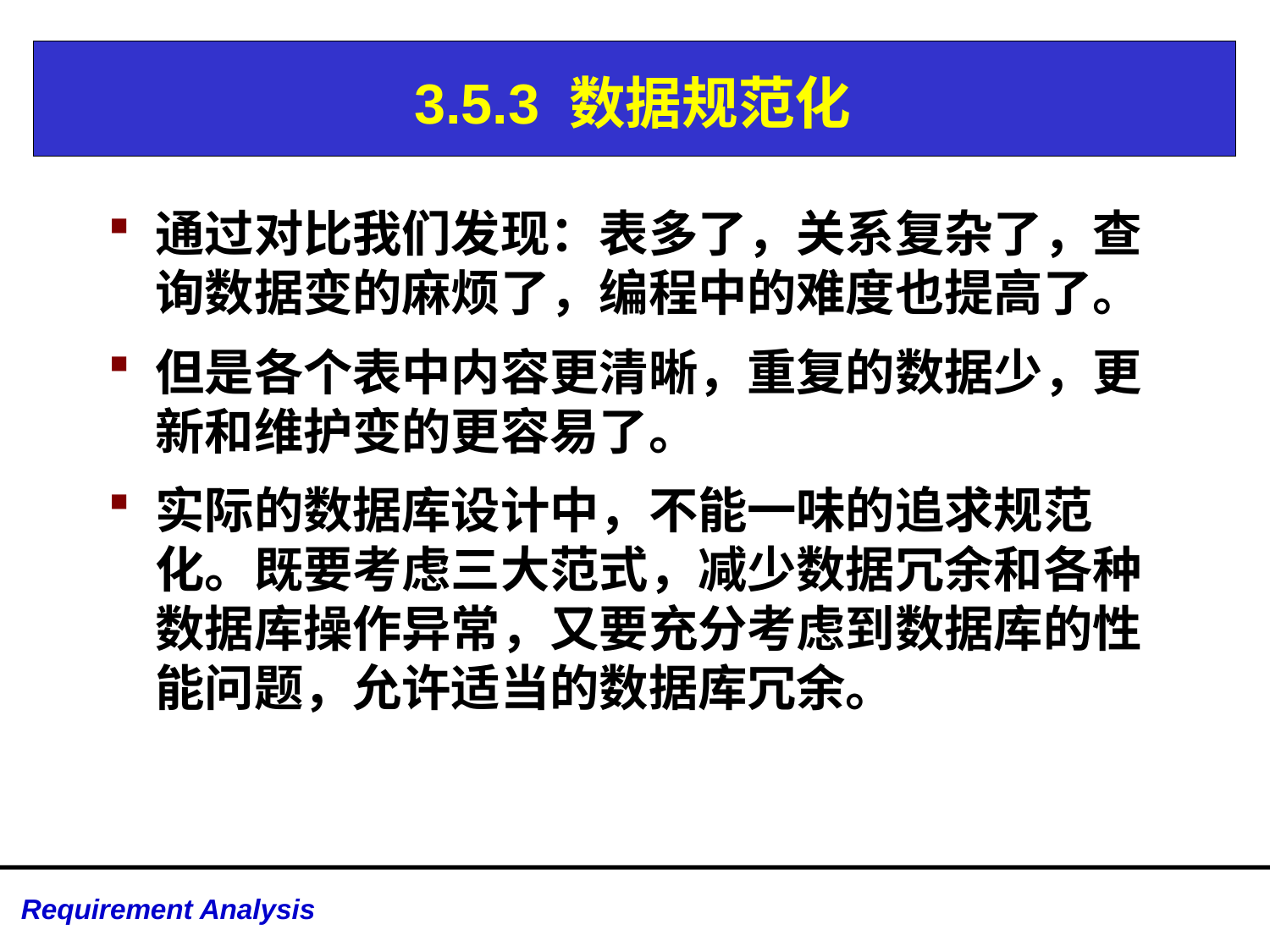

# 3.5.3 数据规范化
通过对比我们发现：表多了，关系复杂了，查询数据变的麻烦了，编程中的难度也提高了。
但是各个表中内容更清晰，重复的数据少，更新和维护变的更容易了。
实际的数据库设计中，不能一味的追求规范化。既要考虑三大范式，减少数据冗余和各种数据库操作异常，又要充分考虑到数据库的性能问题，允许适当的数据库冗余。